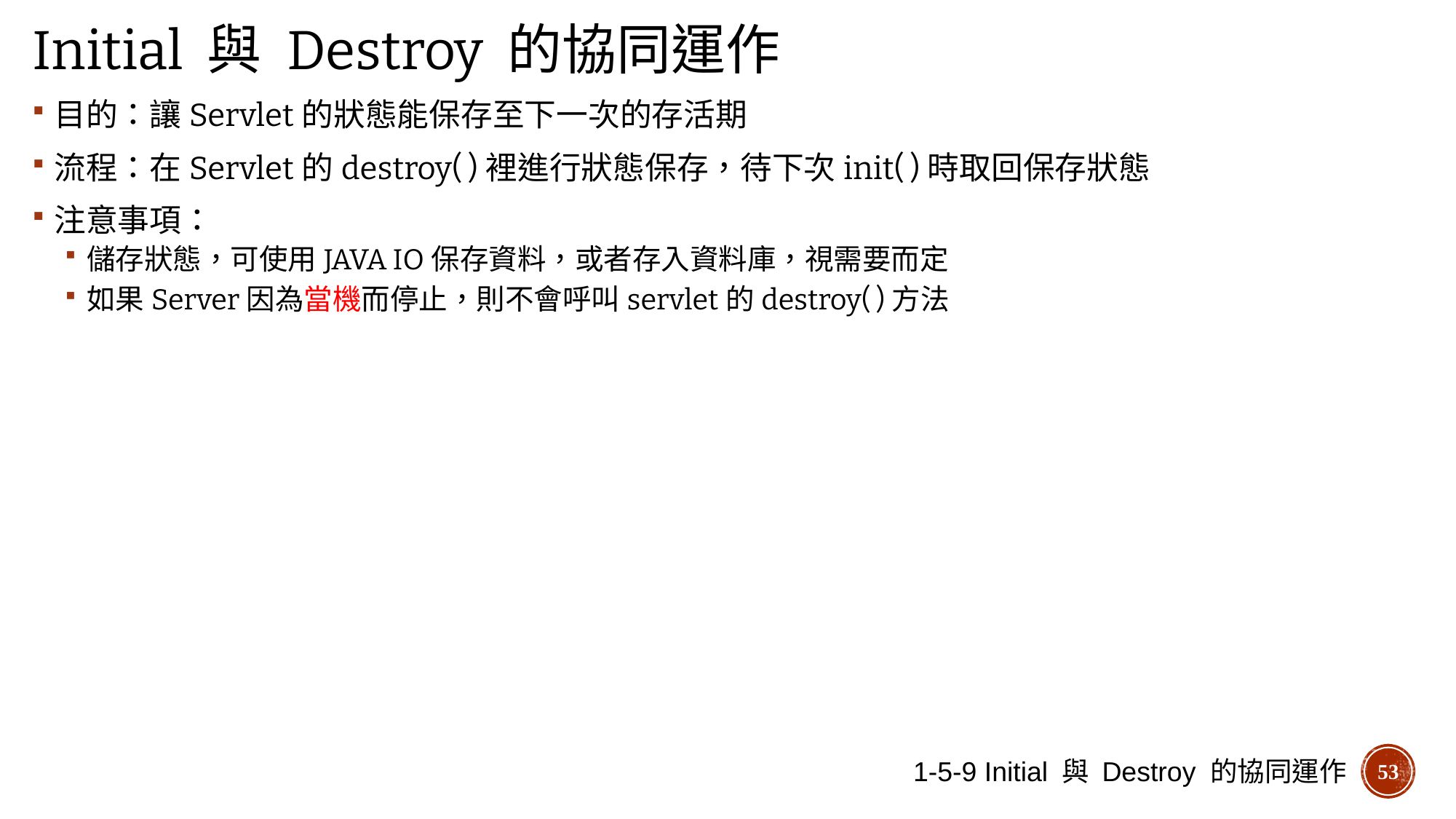

Initial 與 Destroy 的協同運作
目的：讓Servlet的狀態能保存至下一次的存活期
流程：在Servlet的destroy( )裡進行狀態保存，待下次init( )時取回保存狀態
注意事項：
儲存狀態，可使用JAVA IO保存資料，或者存入資料庫，視需要而定
如果Server因為當機而停止，則不會呼叫servlet的destroy( )方法

1-5-9 Initial 與 Destroy 的協同運作
53